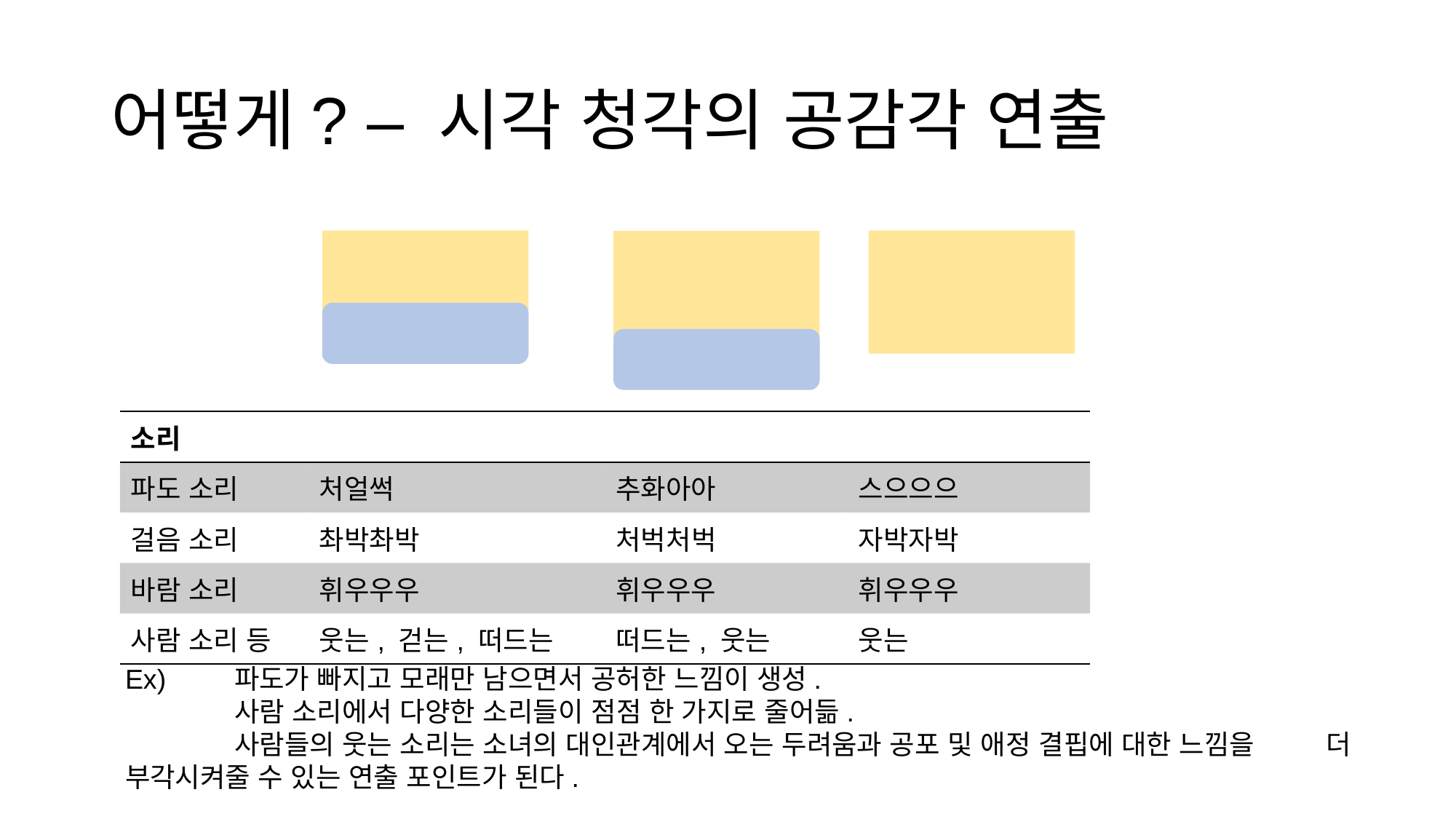

# 어떻게? – 시각 청각의 공감각 연출

| 소리 |  |  |  |
| --- | --- | --- | --- |
| 파도 소리 | 처얼썩 | 추화아아 | 스으으으 |
| 걸음 소리 | 촤박촤박 | 처벅처벅 | 자박자박 |
| 바람 소리 | 휘우우우 | 휘우우우 | 휘우우우 |
| 사람 소리 등 | 웃는, 걷는, 떠드는 | 떠드는, 웃는 | 웃는 |
Ex)	파도가 빠지고 모래만 남으면서 공허한 느낌이 생성.
	사람 소리에서 다양한 소리들이 점점 한 가지로 줄어듦.
	사람들의 웃는 소리는 소녀의 대인관계에서 오는 두려움과 공포 및 애정 결핍에 대한 느낌을 	더 부각시켜줄 수 있는 연출 포인트가 된다.